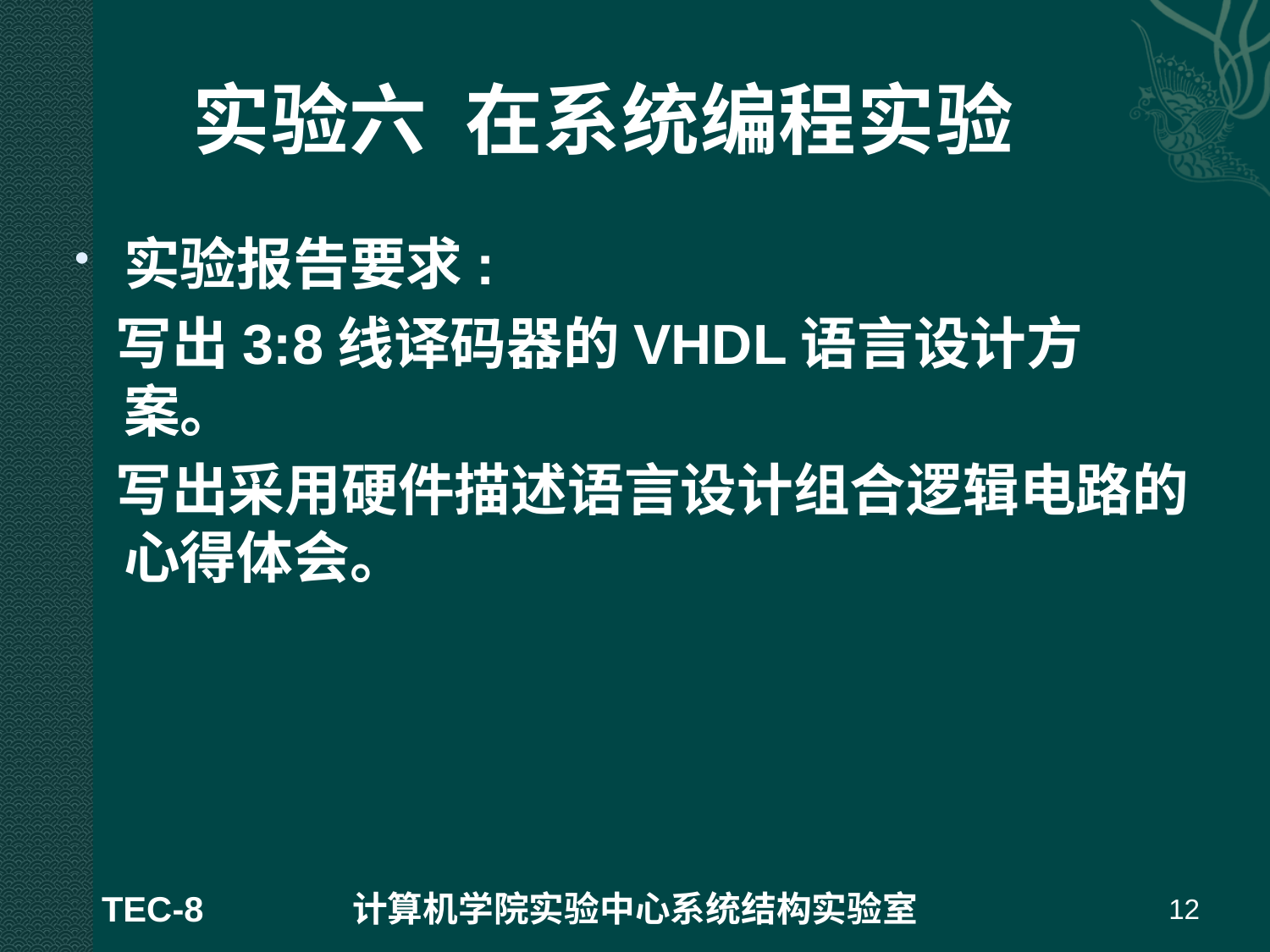

# 实验六  在系统编程实验
实验报告要求:
  写出3:8线译码器的VHDL语言设计方案。
  写出采用硬件描述语言设计组合逻辑电路的心得体会。

TEC-8
计算机学院实验中心系统结构实验室
12